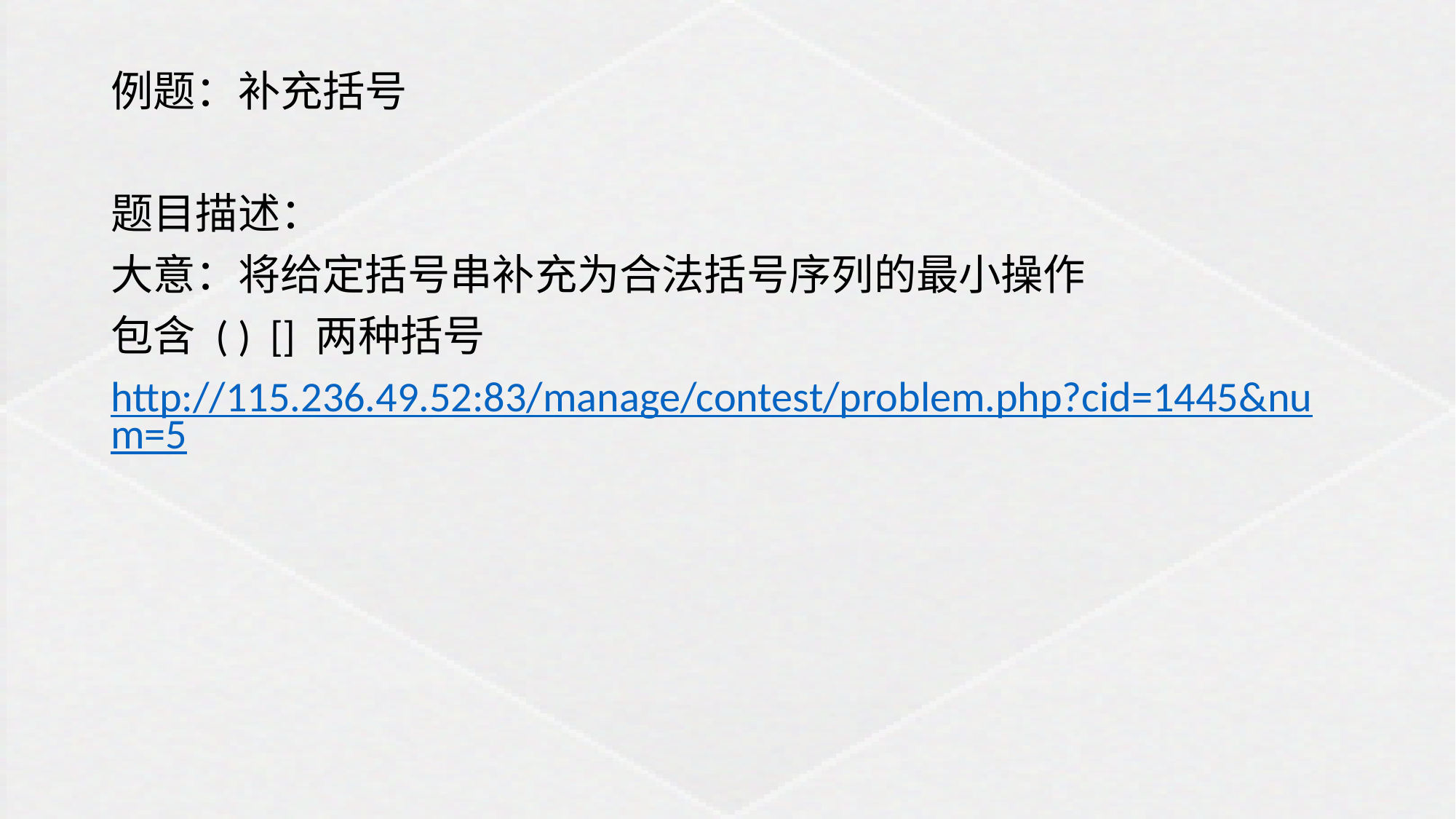

例题：补充括号

题目描述：
大意：将给定括号串补充为合法括号序列的最小操作
包含 ( )  [] 两种括号
http://115.236.49.52:83/manage/contest/problem.php?cid=1445&num=5